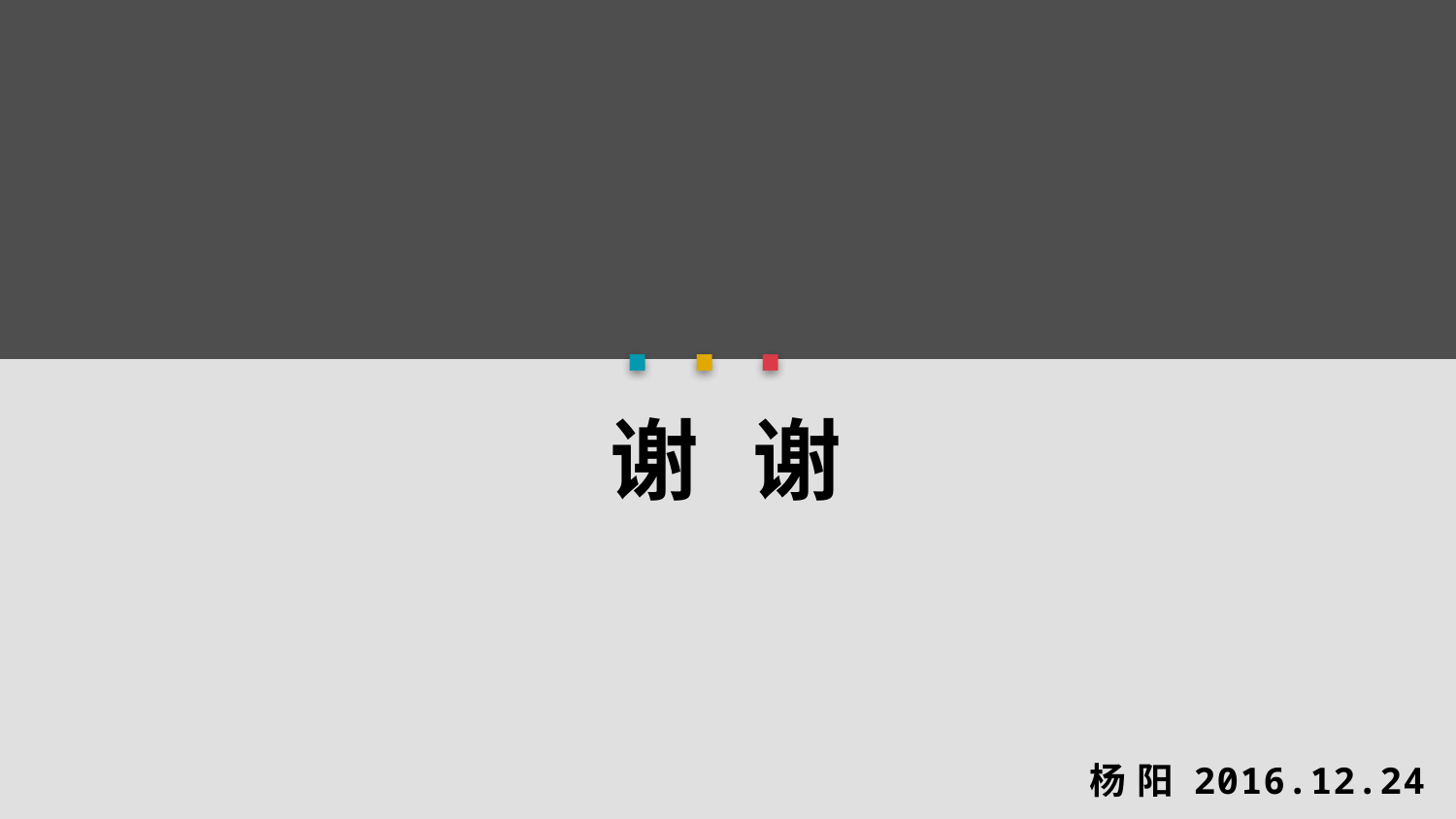

z

· · ·
谢  谢
杨 阳 2016.12.24